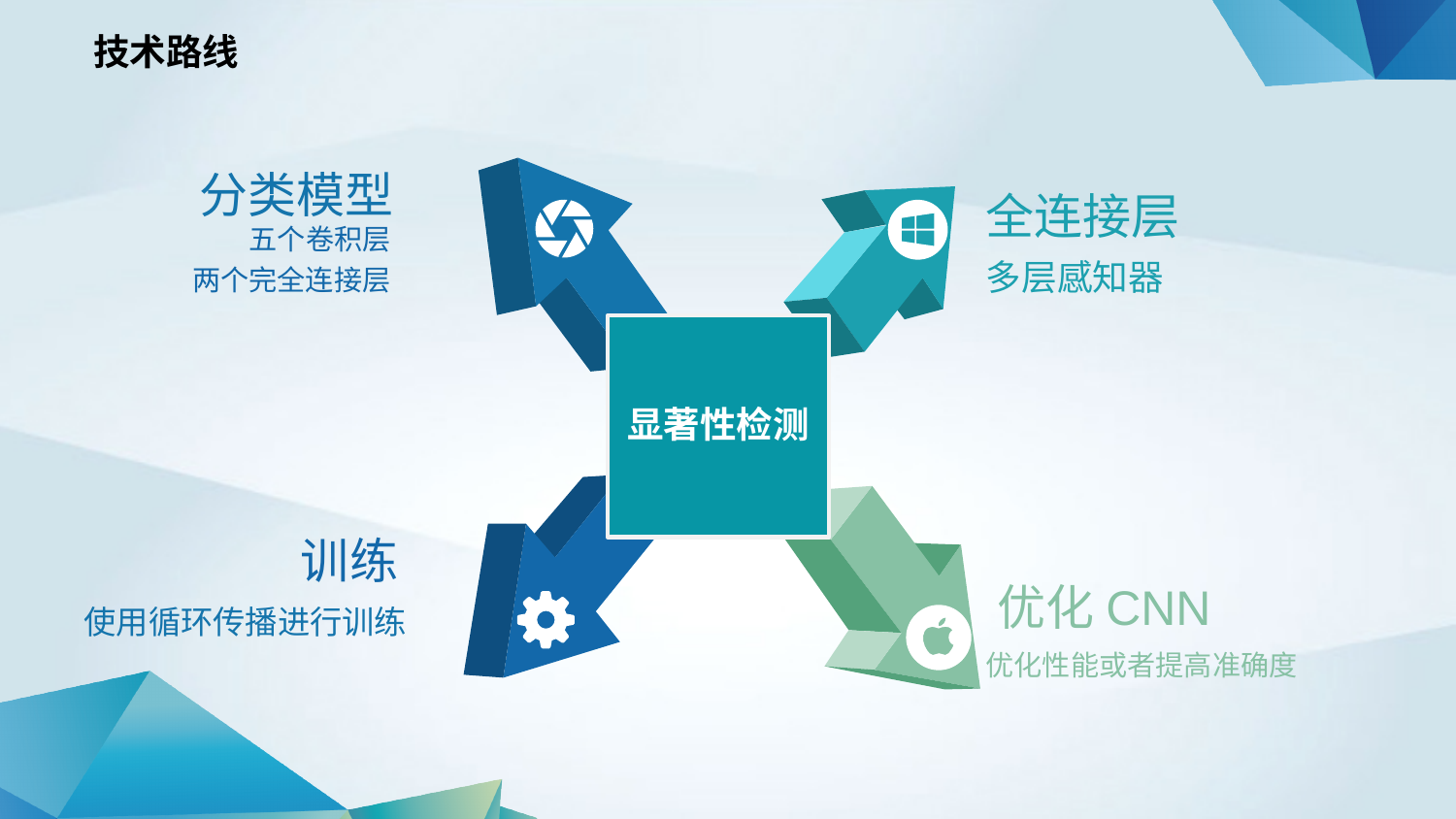

技术路线
分类模型
五个卷积层
两个完全连接层

全连接层
多层感知器

显著性检测

训练
使用循环传播进行训练
优化CNN
优化性能或者提高准确度